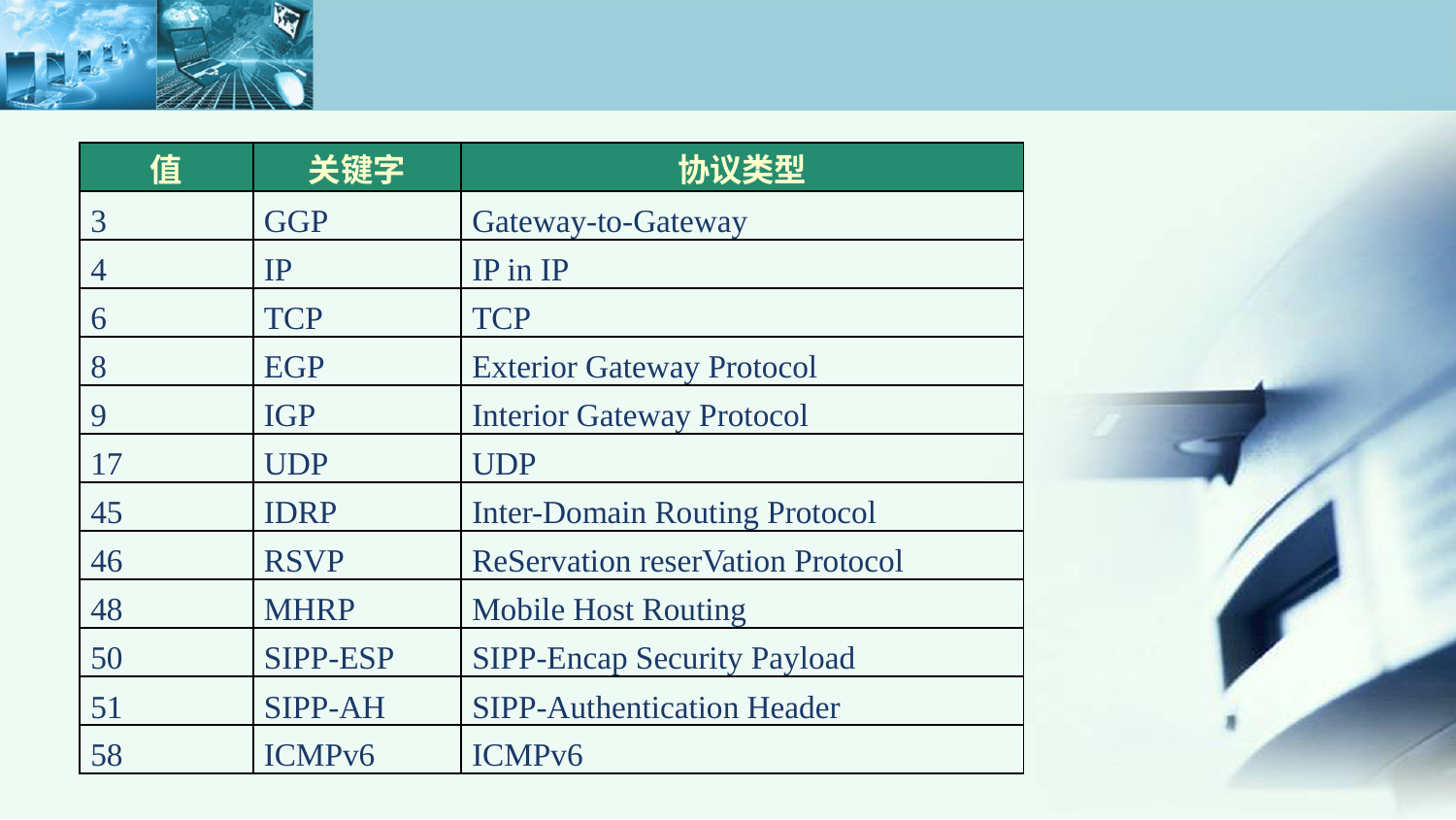

| 值 | 关键字 | 协议类型 |
| --- | --- | --- |
| 3 | GGP | Gateway-to-Gateway |
| 4 | IP | IP in IP |
| 6 | TCP | TCP |
| 8 | EGP | Exterior Gateway Protocol |
| 9 | IGP | Interior Gateway Protocol |
| 17 | UDP | UDP |
| 45 | IDRP | Inter-Domain Routing Protocol |
| 46 | RSVP | ReServation reserVation Protocol |
| 48 | MHRP | Mobile Host Routing |
| 50 | SIPP-ESP | SIPP-Encap Security Payload |
| 51 | SIPP-AH | SIPP-Authentication Header |
| 58 | ICMPv6 | ICMPv6 |